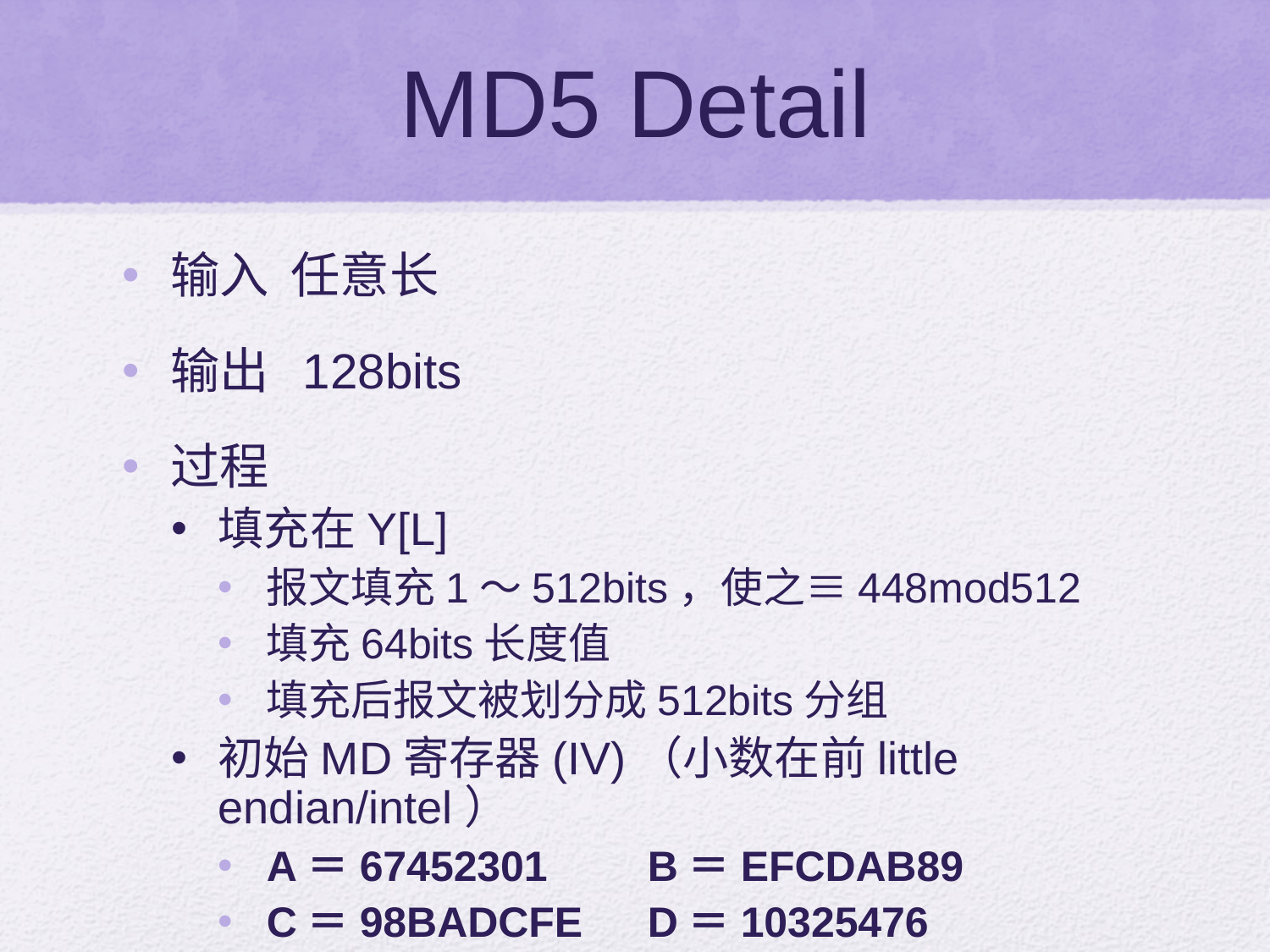

# MD5 Detail
输入  任意长
输出  128bits
过程
填充在Y[L]
报文填充1～512bits，使之≡448mod512
填充64bits长度值
填充后报文被划分成512bits分组
初始MD寄存器(IV)（小数在前little endian/intel）
A＝67452301	B＝EFCDAB89
C＝98BADCFE	D＝10325476
分组处理  …